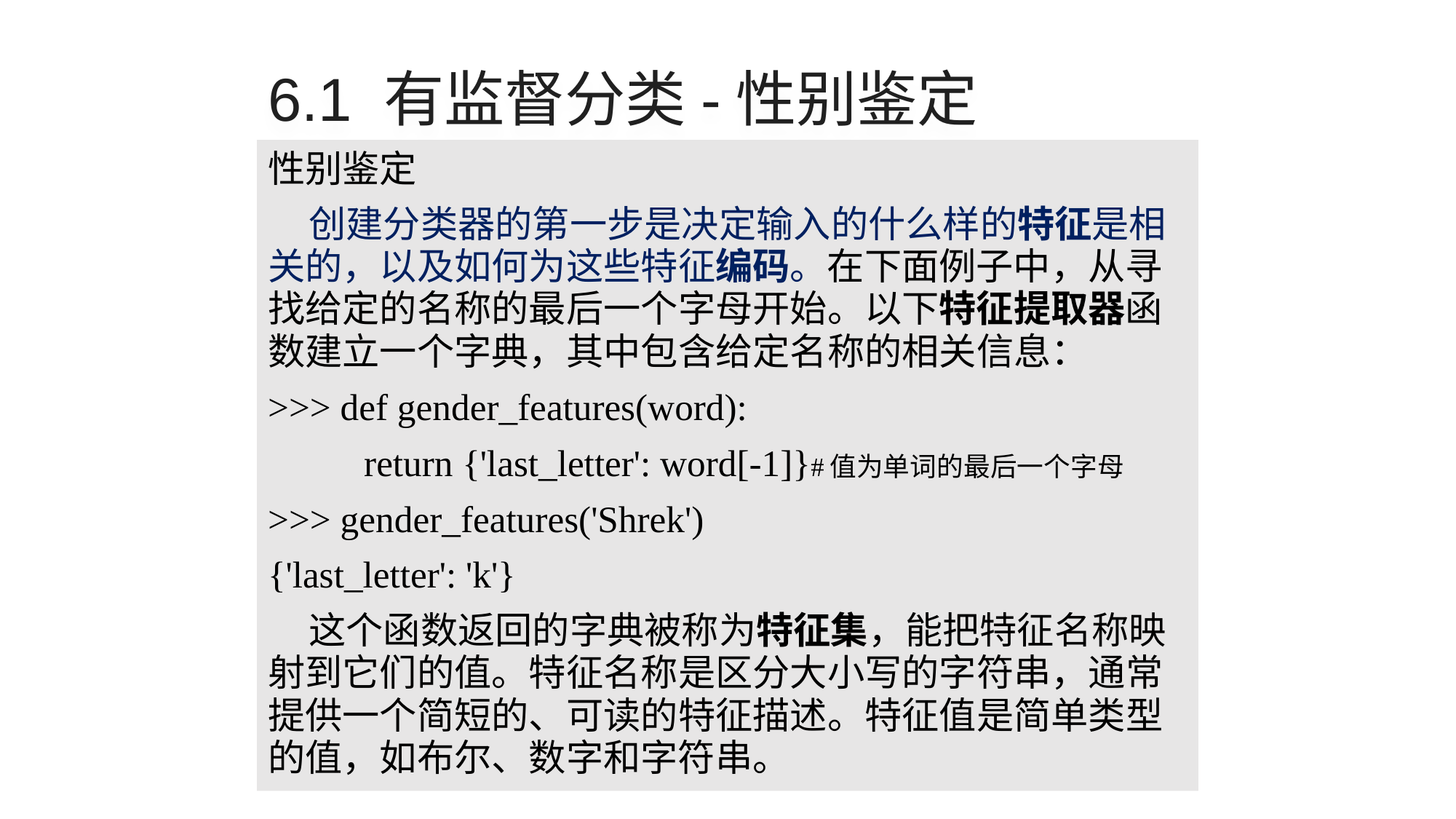

# 6.1 有监督分类-性别鉴定
性别鉴定
创建分类器的第一步是决定输入的什么样的特征是相关的，以及如何为这些特征编码。在下面例子中，从寻找给定的名称的最后一个字母开始。以下特征提取器函数建立一个字典，其中包含给定名称的相关信息：
>>> def gender_features(word):
	return {'last_letter': word[-1]}#值为单词的最后一个字母
>>> gender_features('Shrek')
{'last_letter': 'k'}
这个函数返回的字典被称为特征集，能把特征名称映射到它们的值。特征名称是区分大小写的字符串，通常提供一个简短的、可读的特征描述。特征值是简单类型的值，如布尔、数字和字符串。